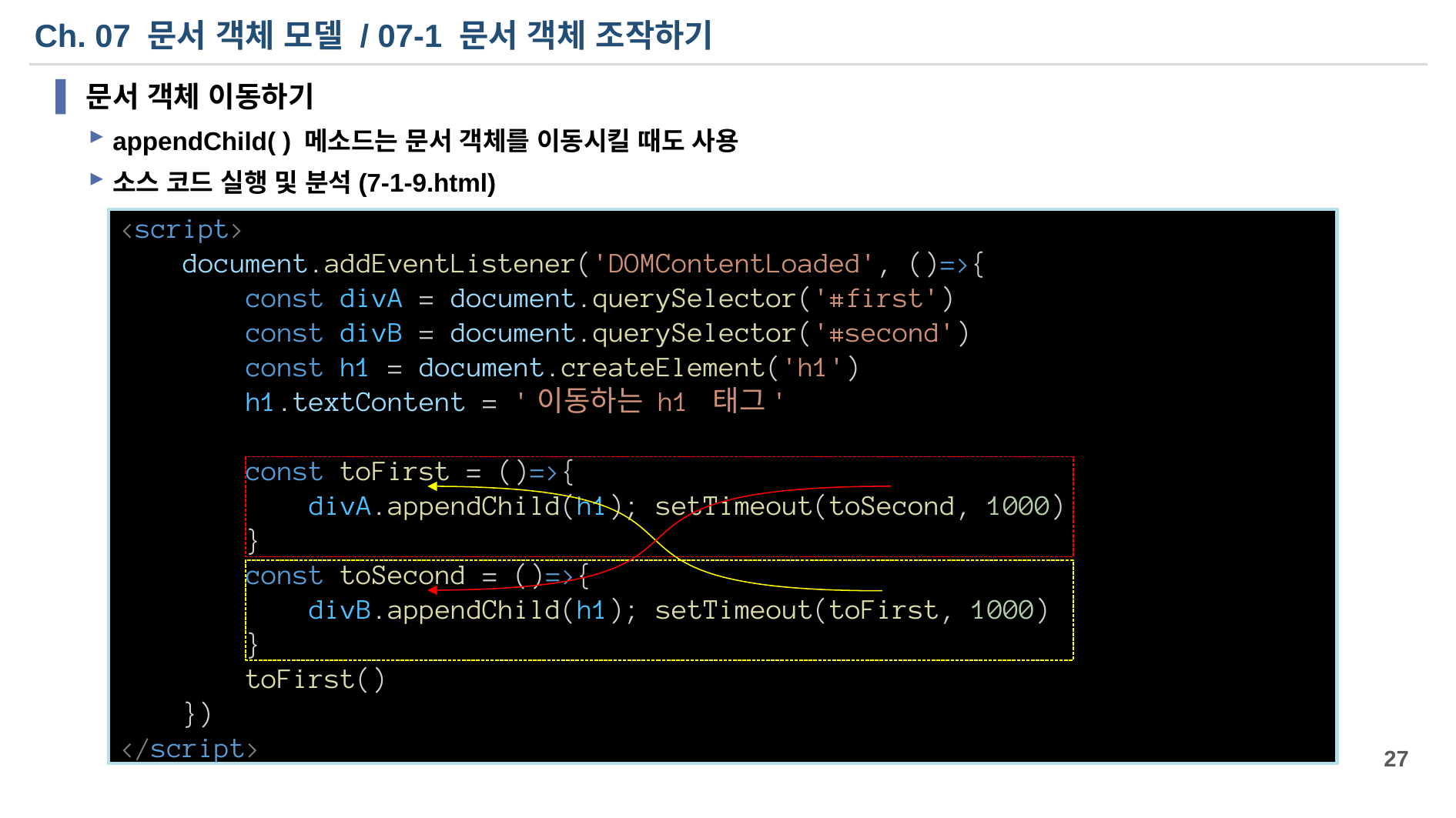

# Ch. 07 문서 객체 모델 / 07-1 문서 객체 조작하기
문서 객체 이동하기
appendChild( ) 메소드는 문서 객체를 이동시킬 때도 사용
소스 코드 실행 및 분석(7-1-9.html)
<script>
    document.addEventListener('DOMContentLoaded', ()=>{
        const divA = document.querySelector('#first')
        const divB = document.querySelector('#second')
        const h1 = document.createElement('h1')
        h1.textContent = '이동하는 h1 태그'
        const toFirst = ()=>{
            divA.appendChild(h1); setTimeout(toSecond, 1000)
        }
        const toSecond = ()=>{
            divB.appendChild(h1); setTimeout(toFirst, 1000)
        }
        toFirst()
    })
</script>

27